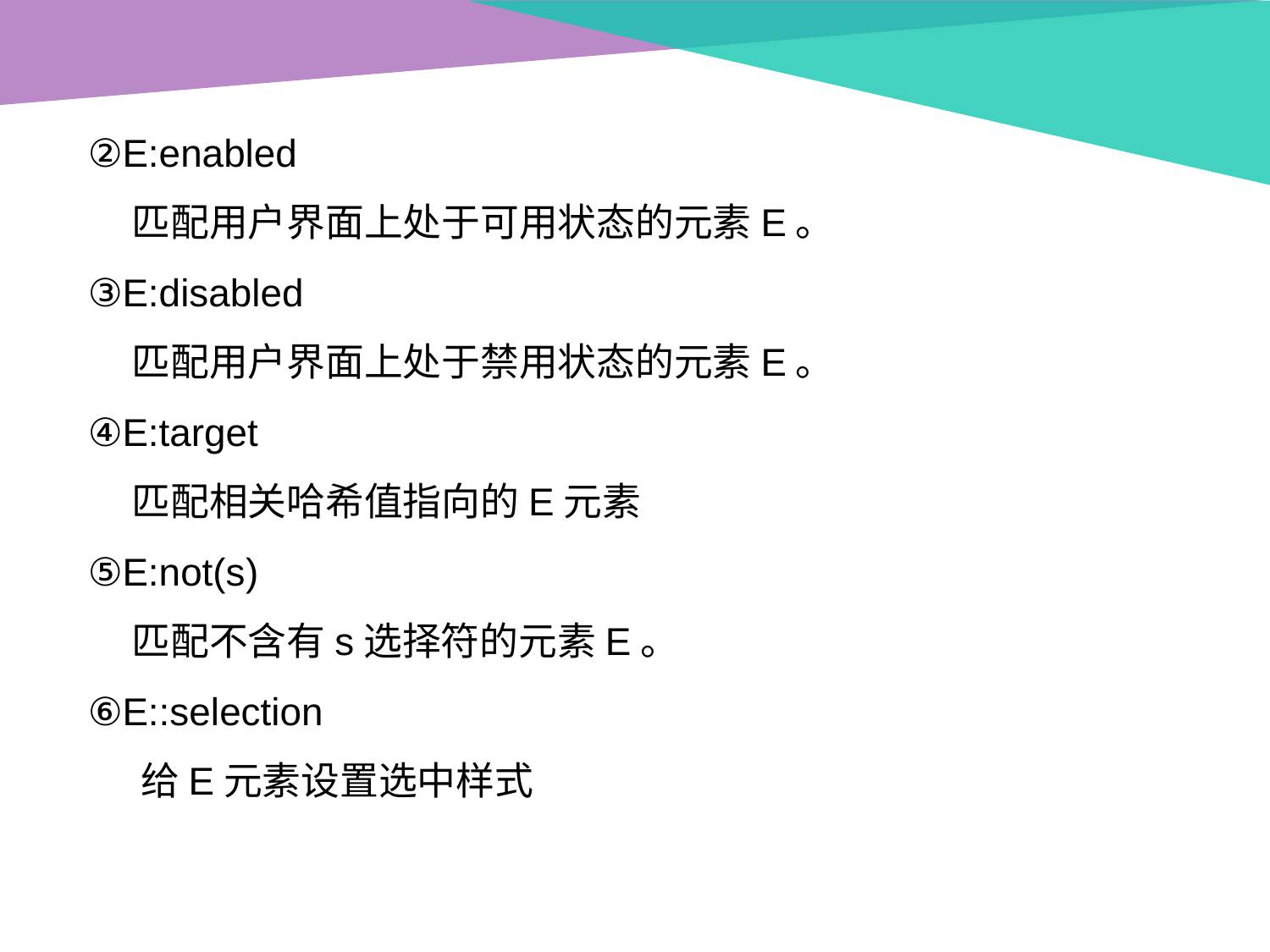

②E:enabled
    匹配用户界面上处于可用状态的元素E。
③E:disabled
    匹配用户界面上处于禁用状态的元素E。
④E:target
    匹配相关哈希值指向的E元素
⑤E:not(s)
    匹配不含有s选择符的元素E。
⑥E::selection
     给E元素设置选中样式